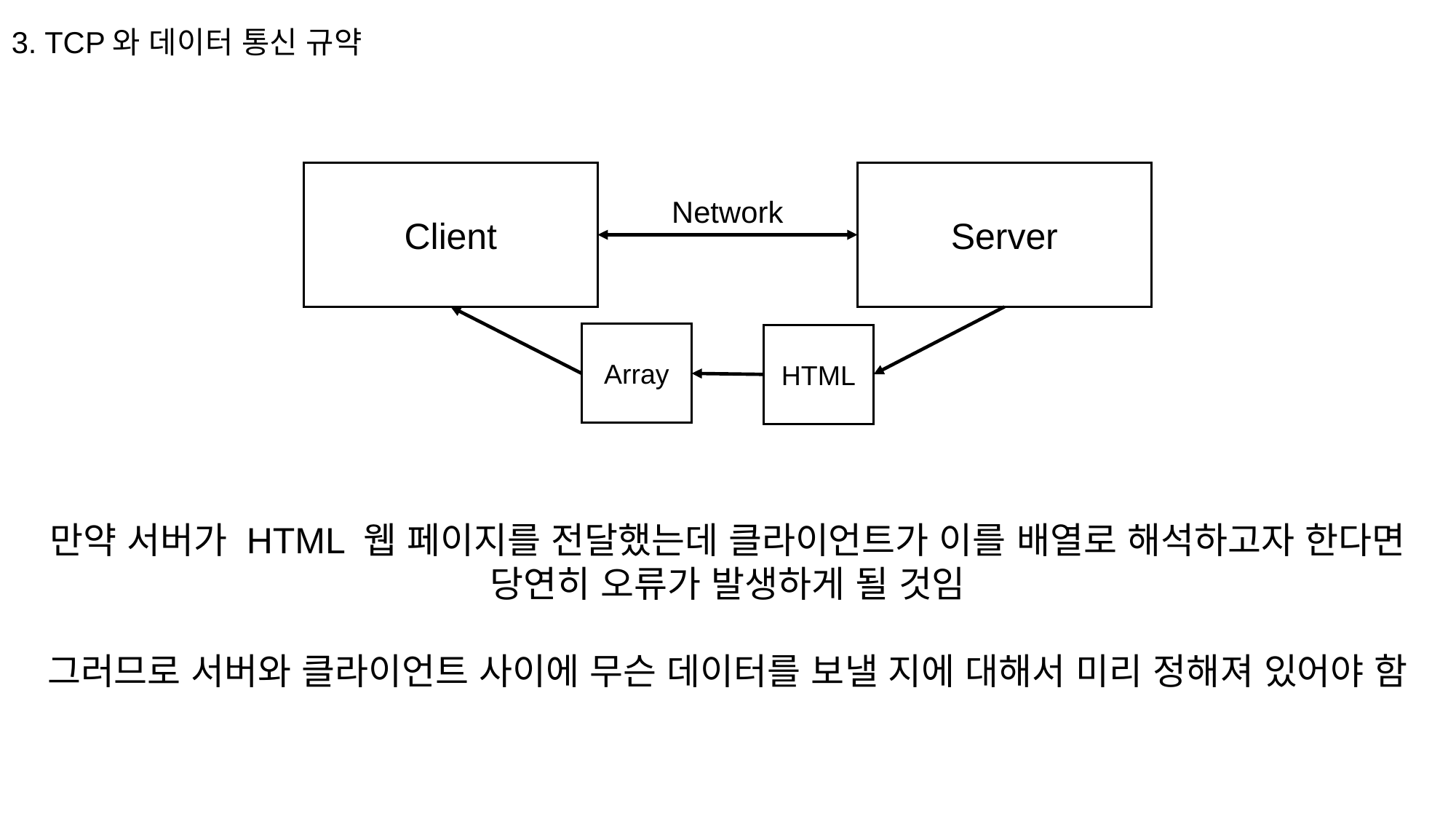

3. TCP와 데이터 통신 규약
Client
Server
Network
Array
HTML
만약 서버가 HTML 웹 페이지를 전달했는데 클라이언트가 이를 배열로 해석하고자 한다면
당연히 오류가 발생하게 될 것임

그러므로 서버와 클라이언트 사이에 무슨 데이터를 보낼 지에 대해서 미리 정해져 있어야 함